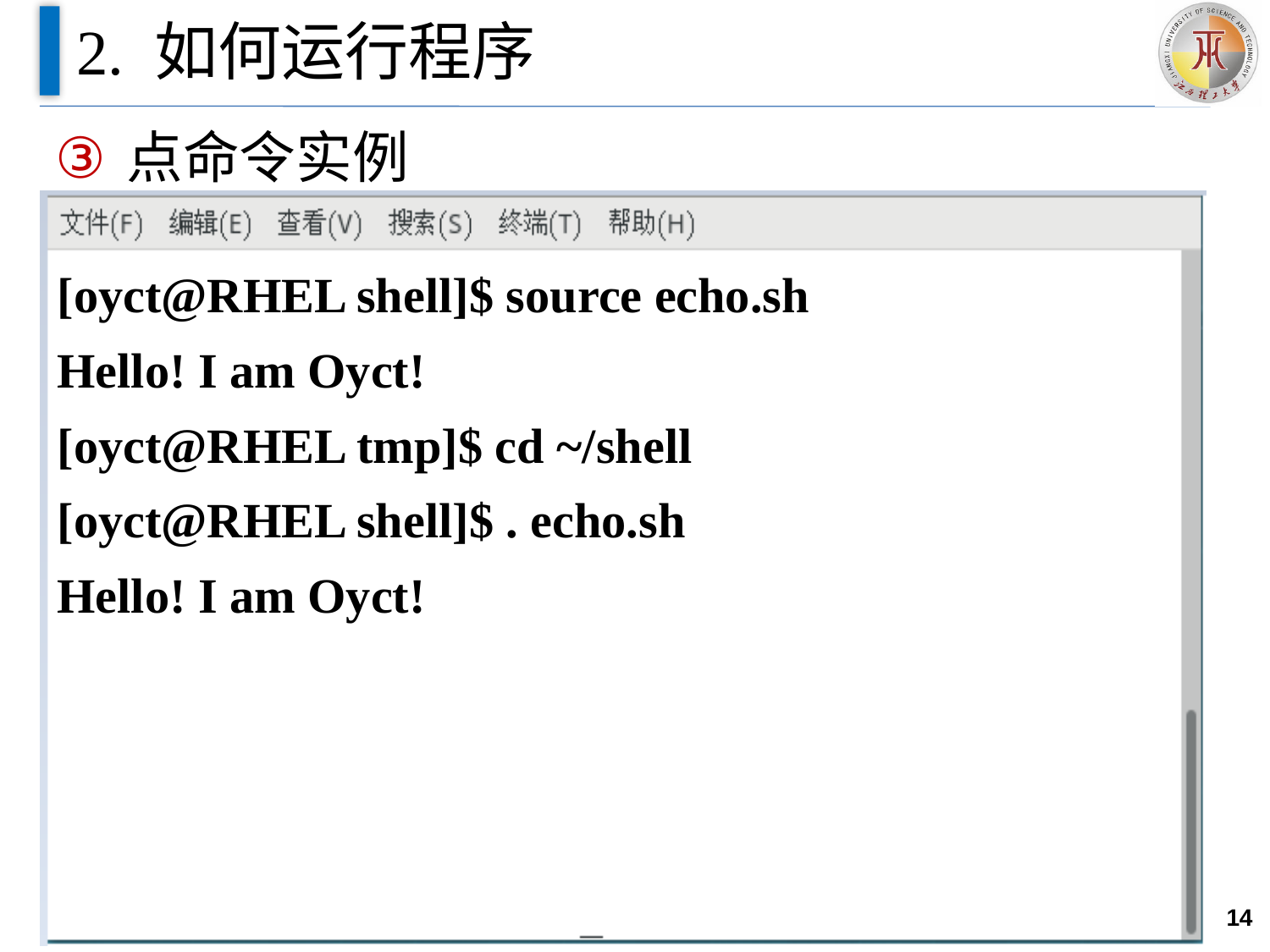

# 2. 如何运行程序
点命令实例

[oyct@RHEL shell]$ source echo.sh
Hello! I am Oyct!
[oyct@RHEL tmp]$ cd ~/shell
[oyct@RHEL shell]$ . echo.sh
Hello! I am Oyct!
14